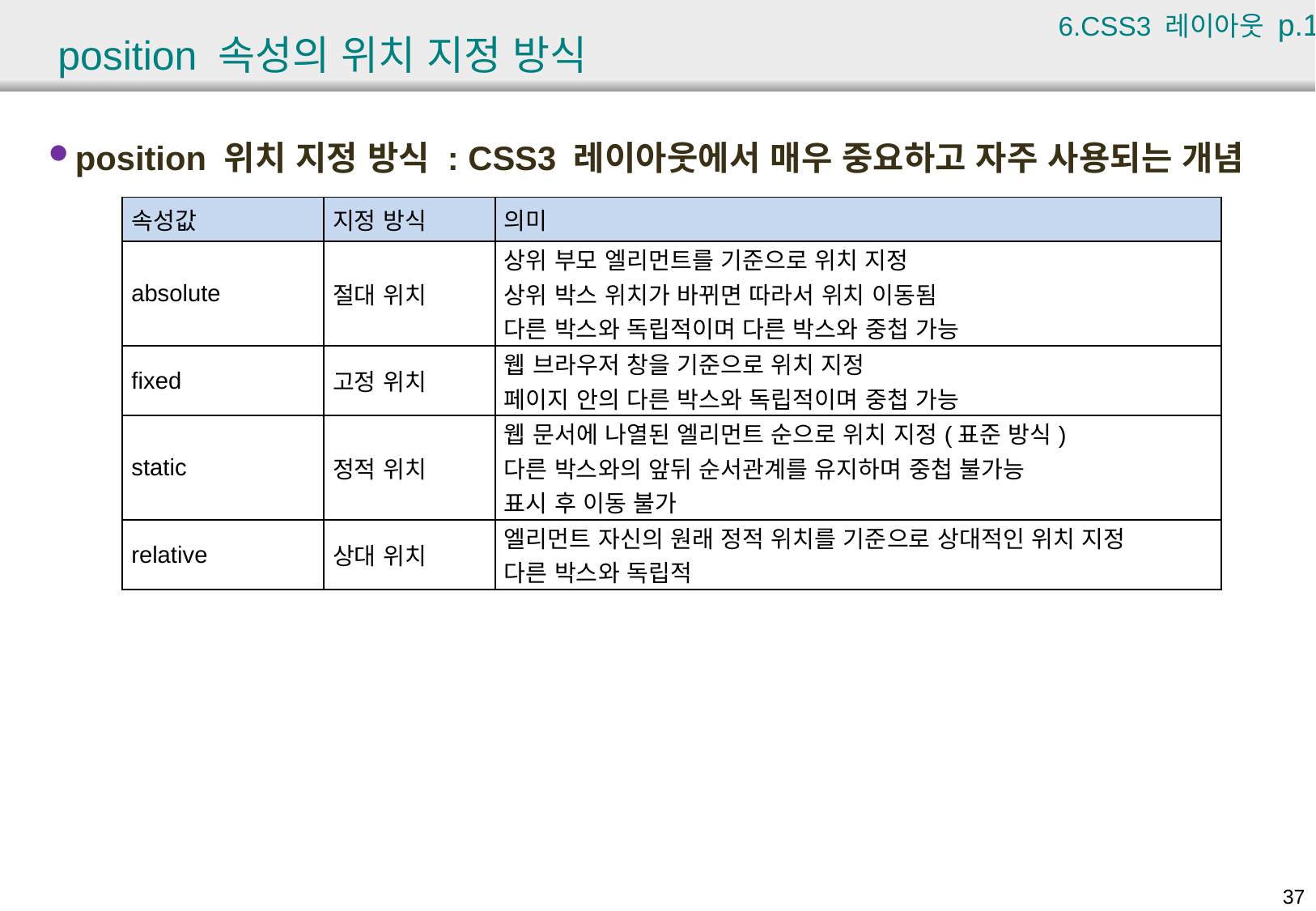

6.CSS3 레이아웃 p.120
# position 속성의 위치 지정 방식
position 위치 지정 방식 : CSS3 레이아웃에서 매우 중요하고 자주 사용되는 개념
| 속성값 | 지정 방식 | 의미 |
| --- | --- | --- |
| absolute | 절대 위치 | 상위 부모 엘리먼트를 기준으로 위치 지정 상위 박스 위치가 바뀌면 따라서 위치 이동됨 다른 박스와 독립적이며 다른 박스와 중첩 가능 |
| fixed | 고정 위치 | 웹 브라우저 창을 기준으로 위치 지정 페이지 안의 다른 박스와 독립적이며 중첩 가능 |
| static | 정적 위치 | 웹 문서에 나열된 엘리먼트 순으로 위치 지정(표준 방식) 다른 박스와의 앞뒤 순서관계를 유지하며 중첩 불가능 표시 후 이동 불가 |
| relative | 상대 위치 | 엘리먼트 자신의 원래 정적 위치를 기준으로 상대적인 위치 지정 다른 박스와 독립적 |